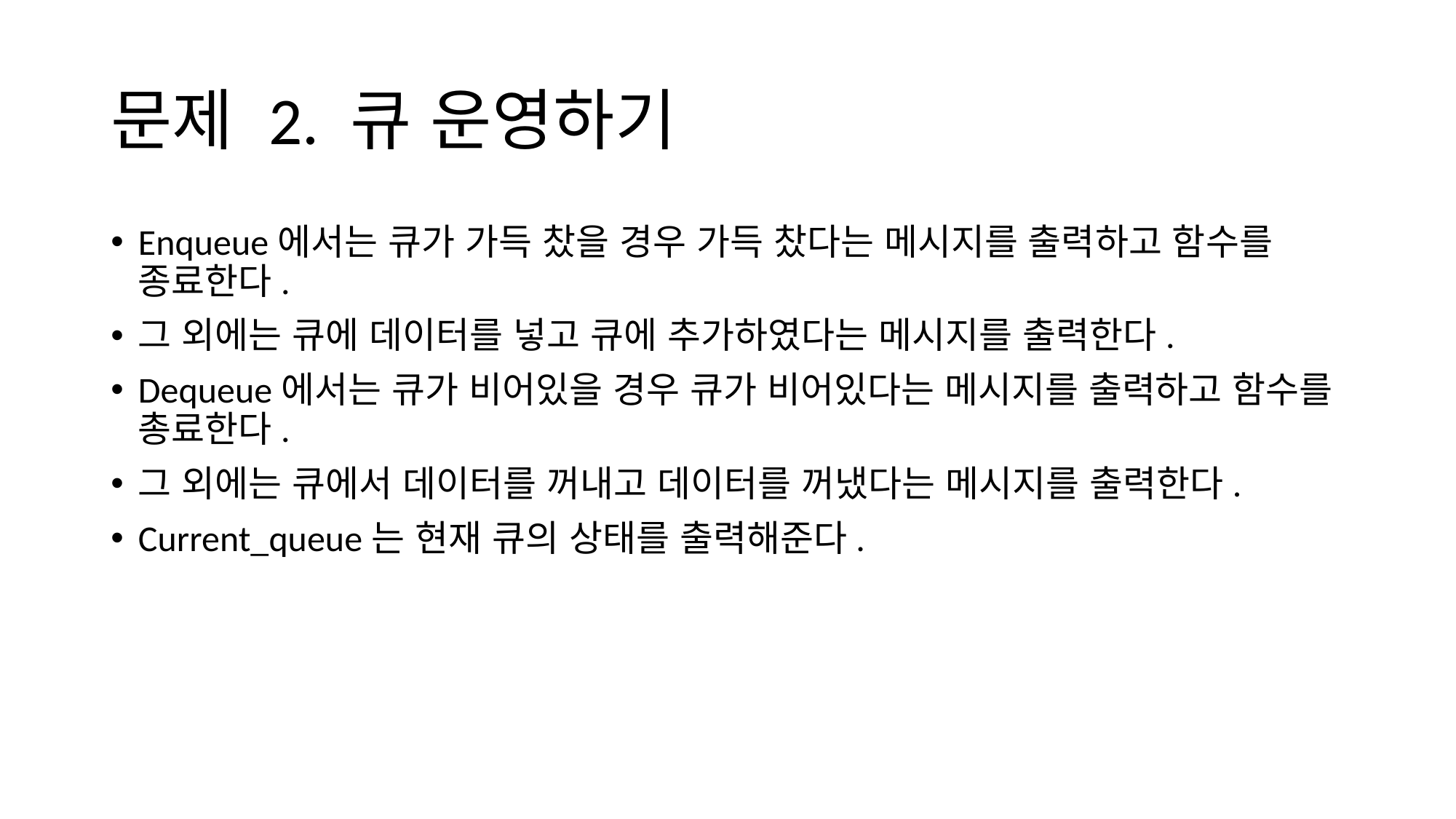

# 문제 2. 큐 운영하기
Enqueue에서는 큐가 가득 찼을 경우 가득 찼다는 메시지를 출력하고 함수를 종료한다.
그 외에는 큐에 데이터를 넣고 큐에 추가하였다는 메시지를 출력한다.
Dequeue에서는 큐가 비어있을 경우 큐가 비어있다는 메시지를 출력하고 함수를 총료한다.
그 외에는 큐에서 데이터를 꺼내고 데이터를 꺼냈다는 메시지를 출력한다.
Current_queue는 현재 큐의 상태를 출력해준다.